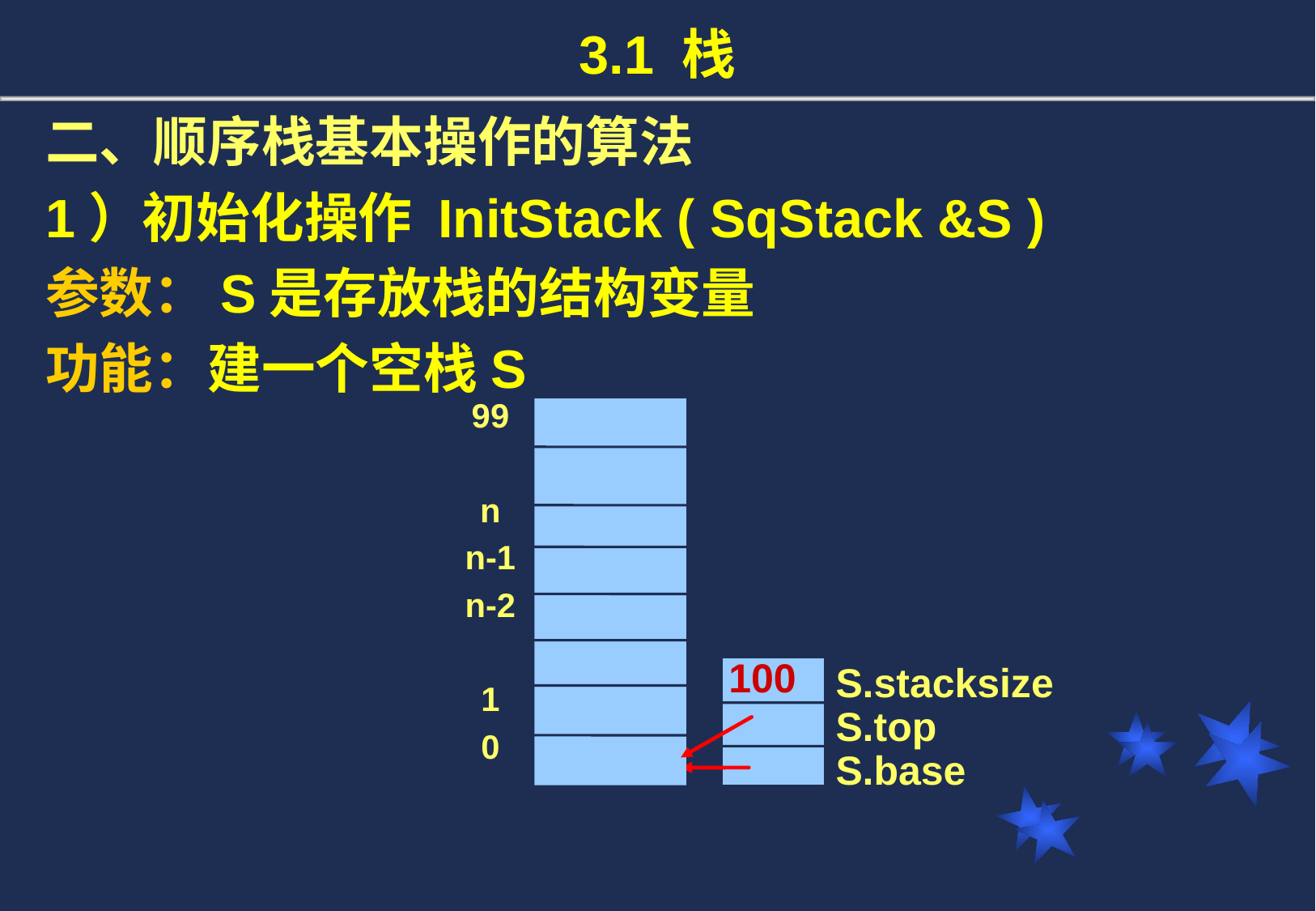

# 3.1 栈
二、顺序栈基本操作的算法
1）初始化操作 InitStack ( SqStack &S )
参数：S是存放栈的结构变量
功能：建一个空栈S
99

n
n-1
n-2

1
0

100

S.stacksize
S.top
S.base